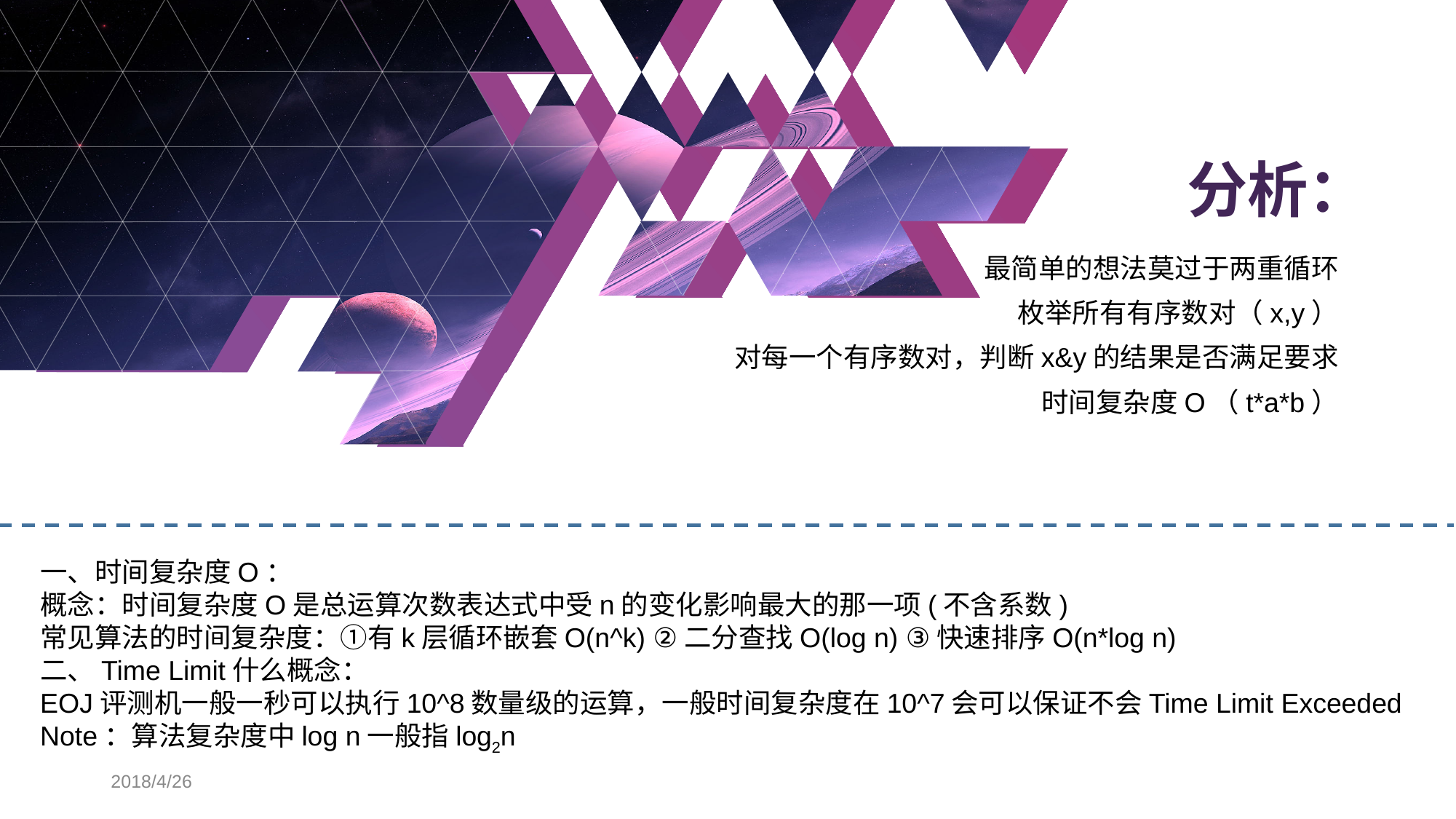

# 分析：
最简单的想法莫过于两重循环
枚举所有有序数对（x,y）
对每一个有序数对，判断x&y的结果是否满足要求
时间复杂度O（t*a*b）
一、时间复杂度O：
概念：时间复杂度O是总运算次数表达式中受n的变化影响最大的那一项(不含系数)
常见算法的时间复杂度：①有k层循环嵌套O(n^k) ②二分查找O(log n) ③快速排序O(n*log n)
二、Time Limit什么概念：
EOJ评测机一般一秒可以执行10^8数量级的运算，一般时间复杂度在10^7会可以保证不会Time Limit Exceeded
Note：算法复杂度中log n一般指log2n
2018/4/26